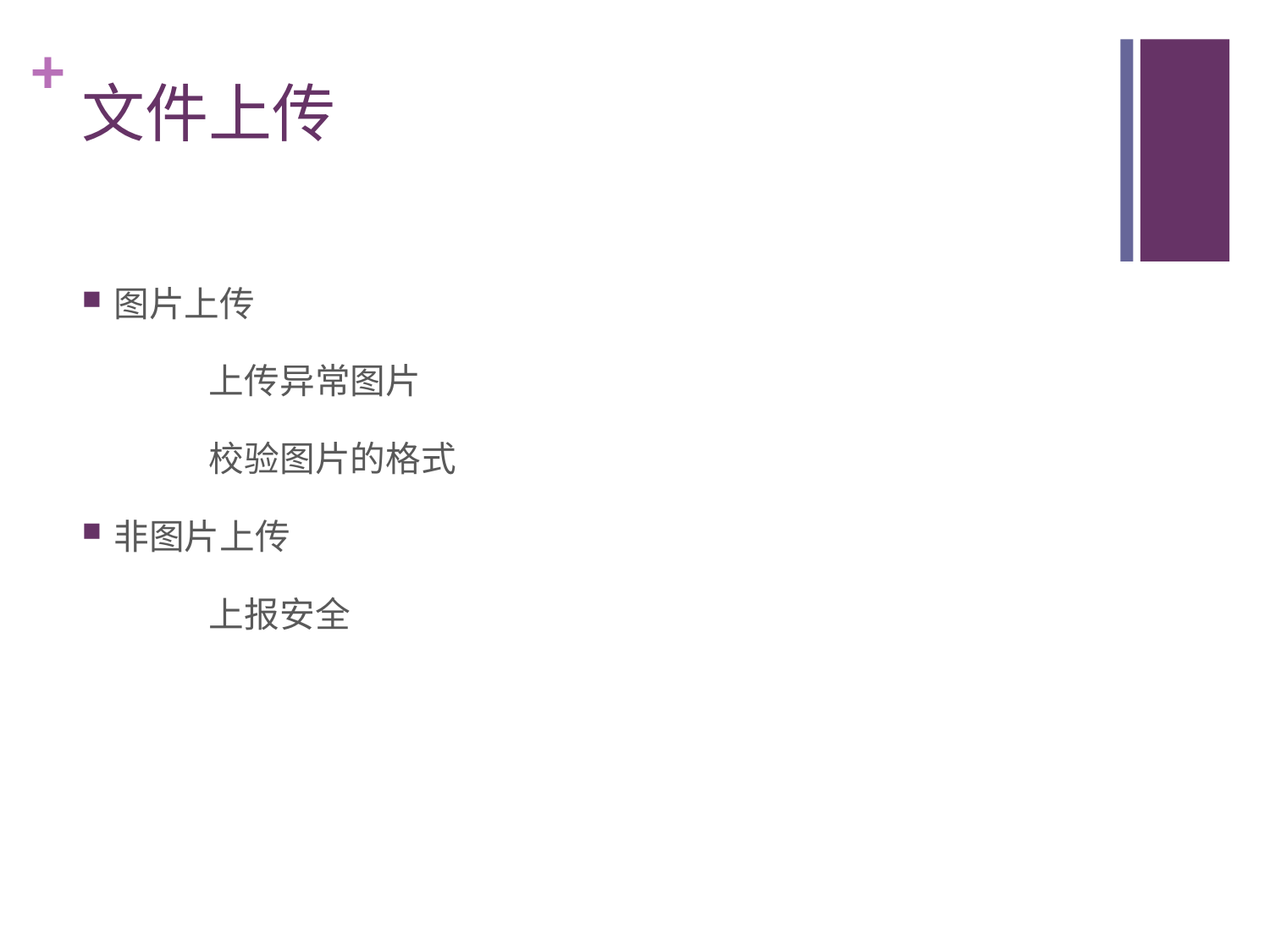

# 文件上传
图片上传
	上传异常图片
	校验图片的格式
非图片上传
	上报安全